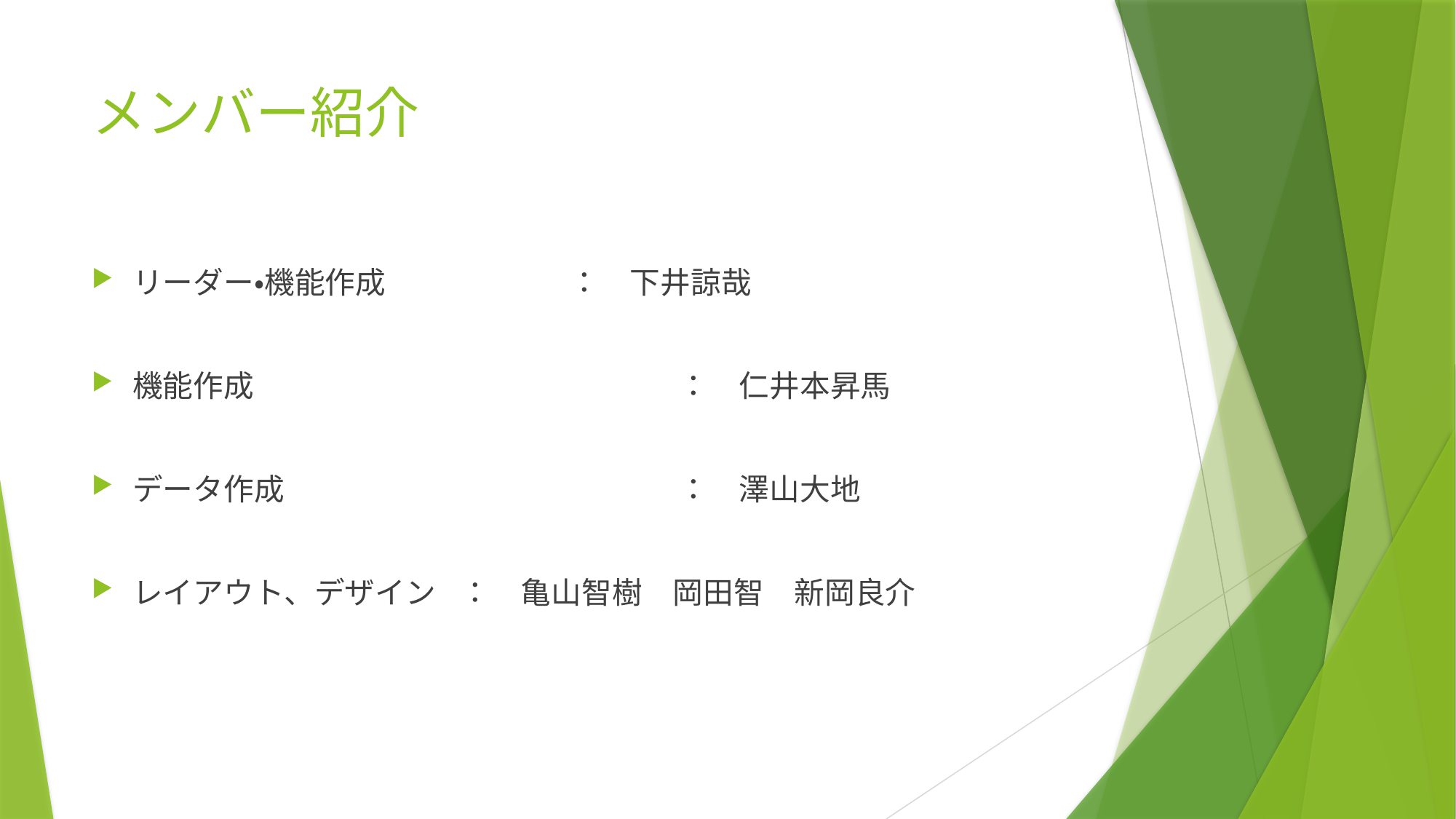

# メンバー紹介
リーダー・機能作成		：　下井諒哉

機能作成　				：　仁井本昇馬

データ作成				：　澤山大地

レイアウト、デザイン	：　亀山智樹　岡田智　新岡良介